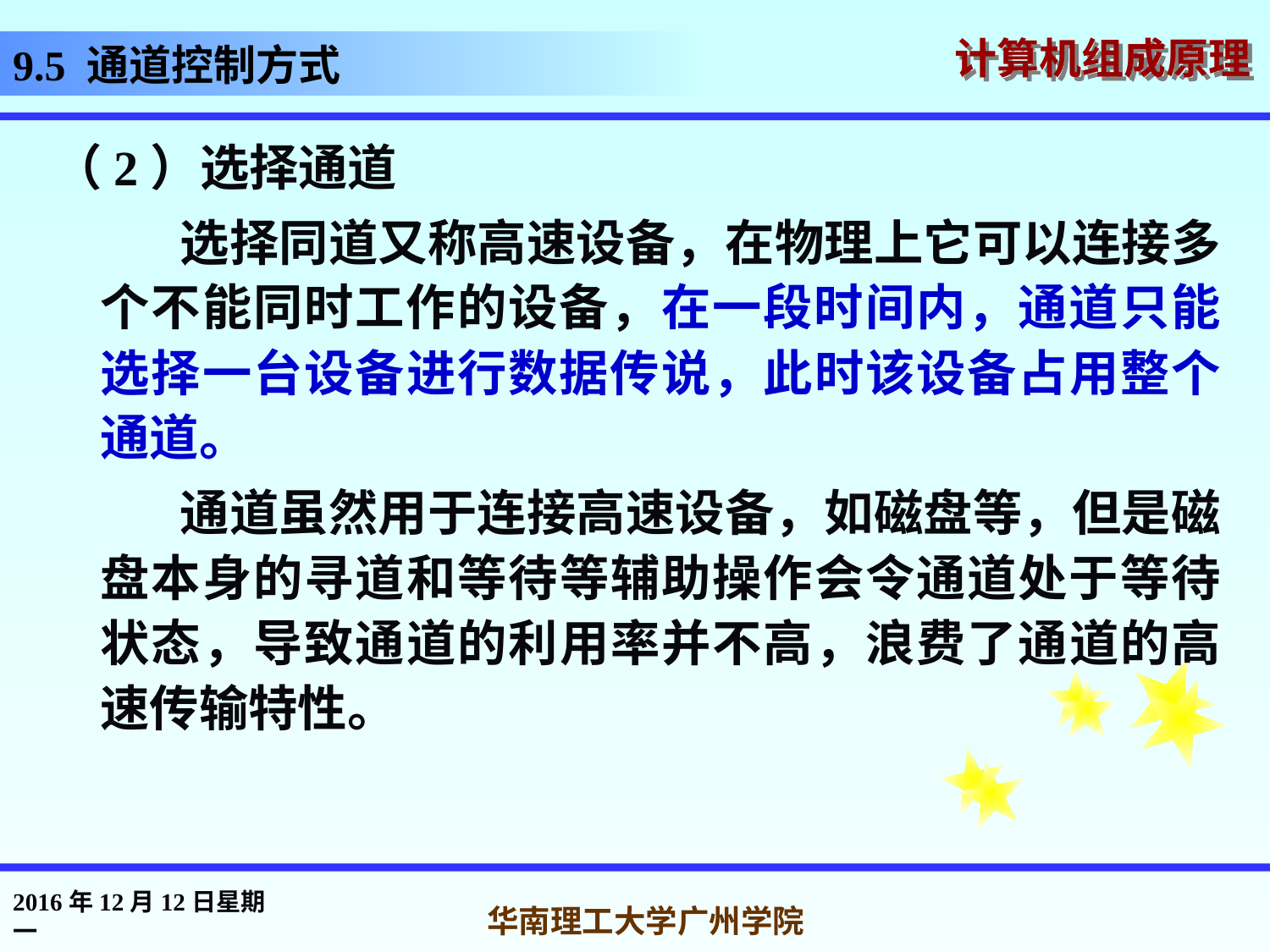

# 9.5 通道控制方式
（2）选择通道
          选择同道又称高速设备，在物理上它可以连接多个不能同时工作的设备，在一段时间内，通道只能选择一台设备进行数据传说，此时该设备占用整个通道。
          通道虽然用于连接高速设备，如磁盘等，但是磁盘本身的寻道和等待等辅助操作会令通道处于等待状态，导致通道的利用率并不高，浪费了通道的高速传输特性。
2016年12月12日星期一
华南理工大学广州学院